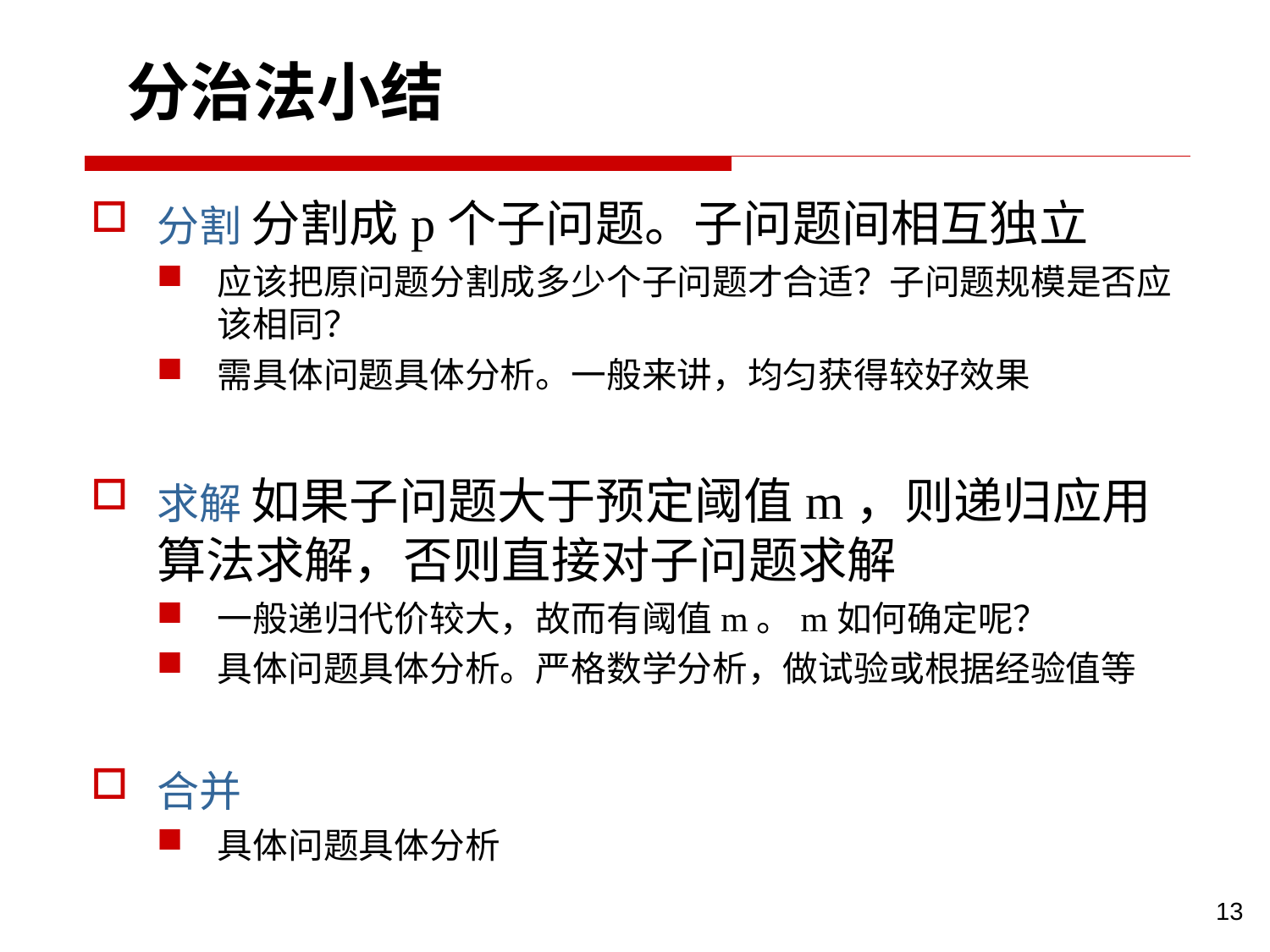

# 分治法小结
分割 分割成p个子问题。子问题间相互独立
应该把原问题分割成多少个子问题才合适？子问题规模是否应该相同？
需具体问题具体分析。一般来讲，均匀获得较好效果

求解 如果子问题大于预定阈值m，则递归应用算法求解，否则直接对子问题求解
一般递归代价较大，故而有阈值m。m如何确定呢？
具体问题具体分析。严格数学分析，做试验或根据经验值等

合并
具体问题具体分析

13